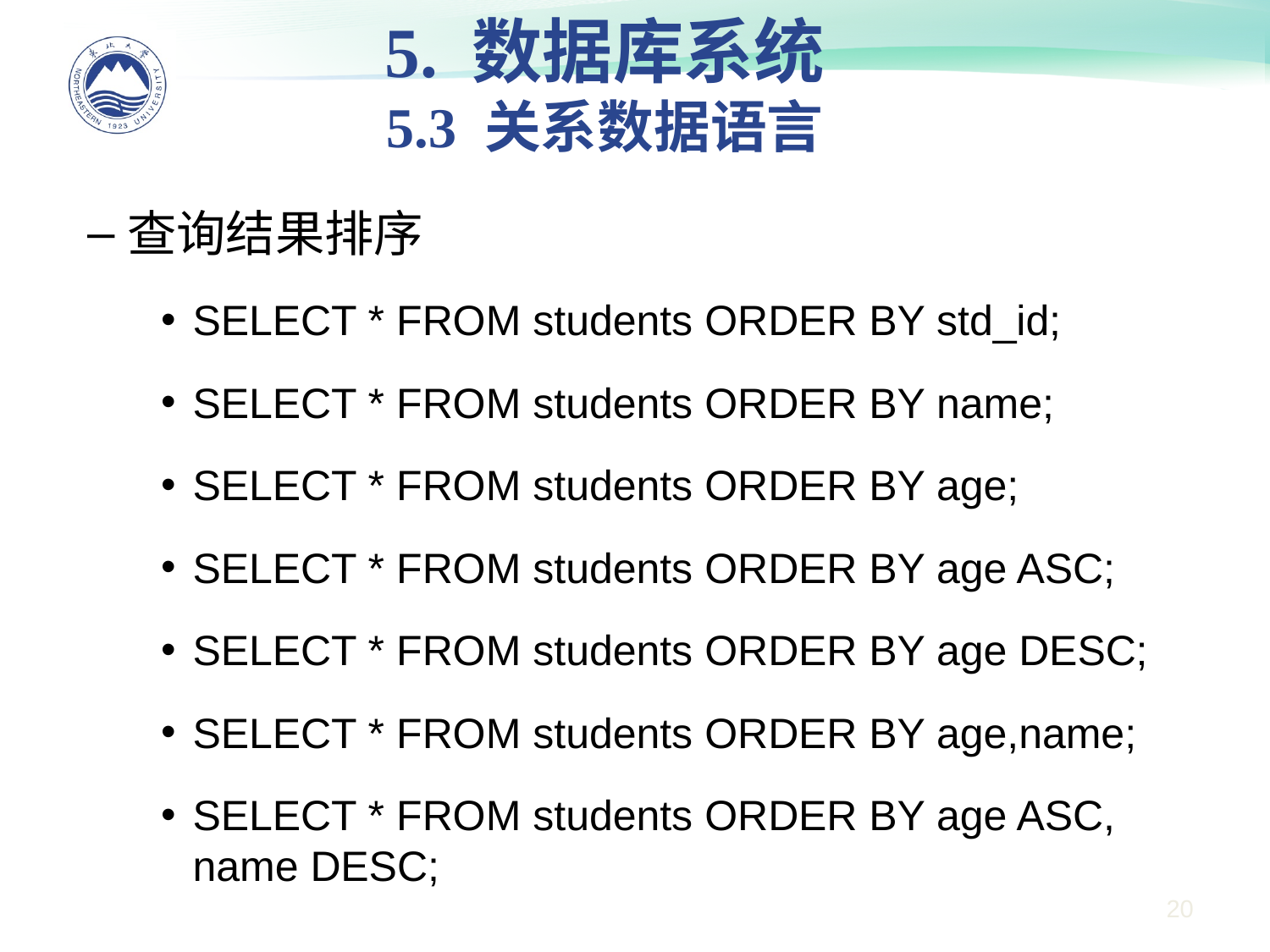

5. 数据库系统
5.3 关系数据语言
#
查询结果排序
SELECT * FROM students ORDER BY std_id;
SELECT * FROM students ORDER BY name;
SELECT * FROM students ORDER BY age;
SELECT * FROM students ORDER BY age ASC;
SELECT * FROM students ORDER BY age DESC;
SELECT * FROM students ORDER BY age,name;
SELECT * FROM students ORDER BY age ASC, name DESC;
20